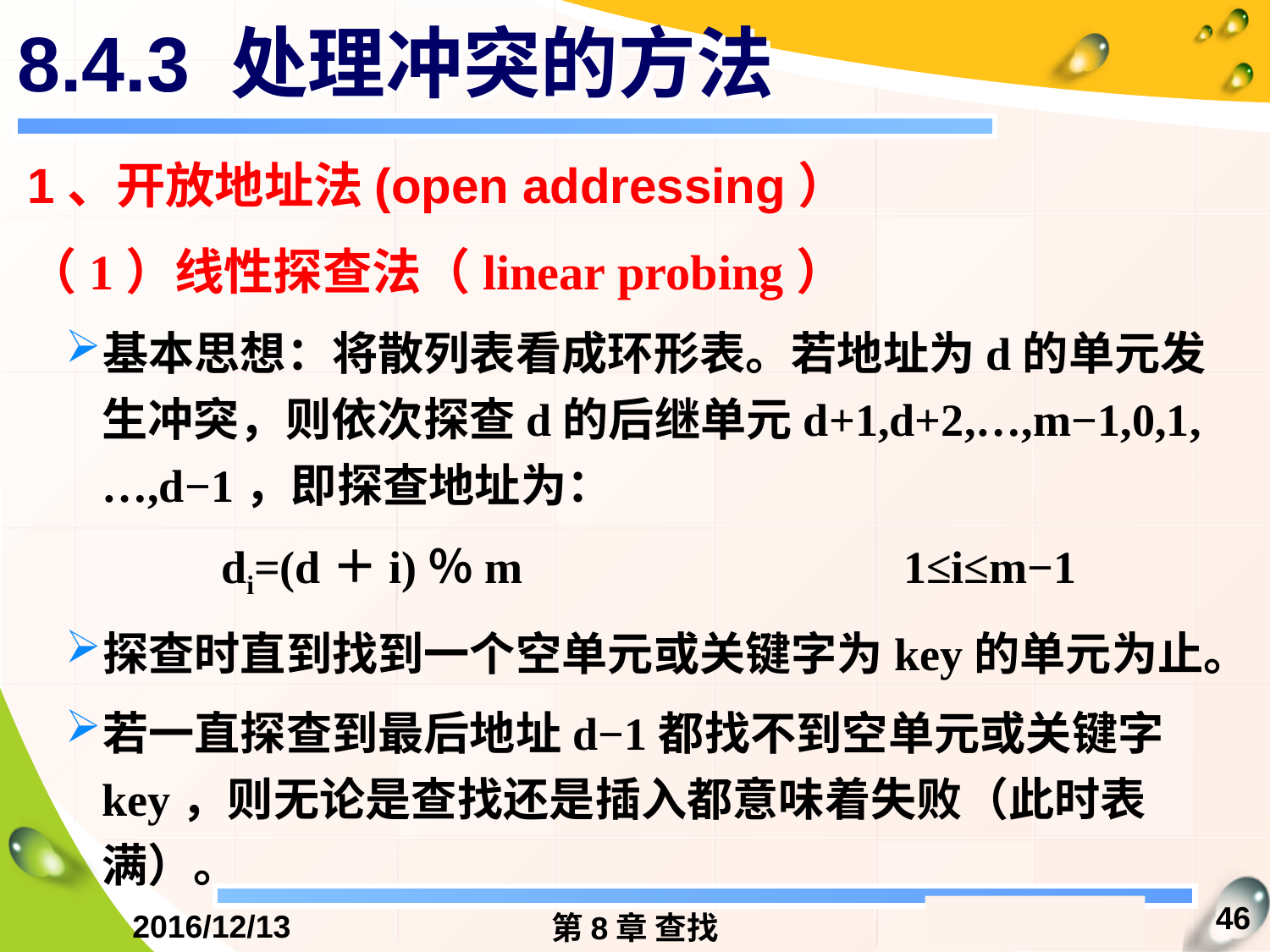

# 8.4.3 处理冲突的方法
1、开放地址法(open addressing）
（1）线性探查法（linear probing）
基本思想：将散列表看成环形表。若地址为d的单元发生冲突，则依次探查d的后继单元d+1,d+2,…,m−1,0,1,…,d−1，即探查地址为：
di=(d＋i)％m			 1≤i≤m−1
探查时直到找到一个空单元或关键字为key的单元为止。
若一直探查到最后地址d−1都找不到空单元或关键字key，则无论是查找还是插入都意味着失败（此时表满）。

46
2016/12/13
第8章 查找